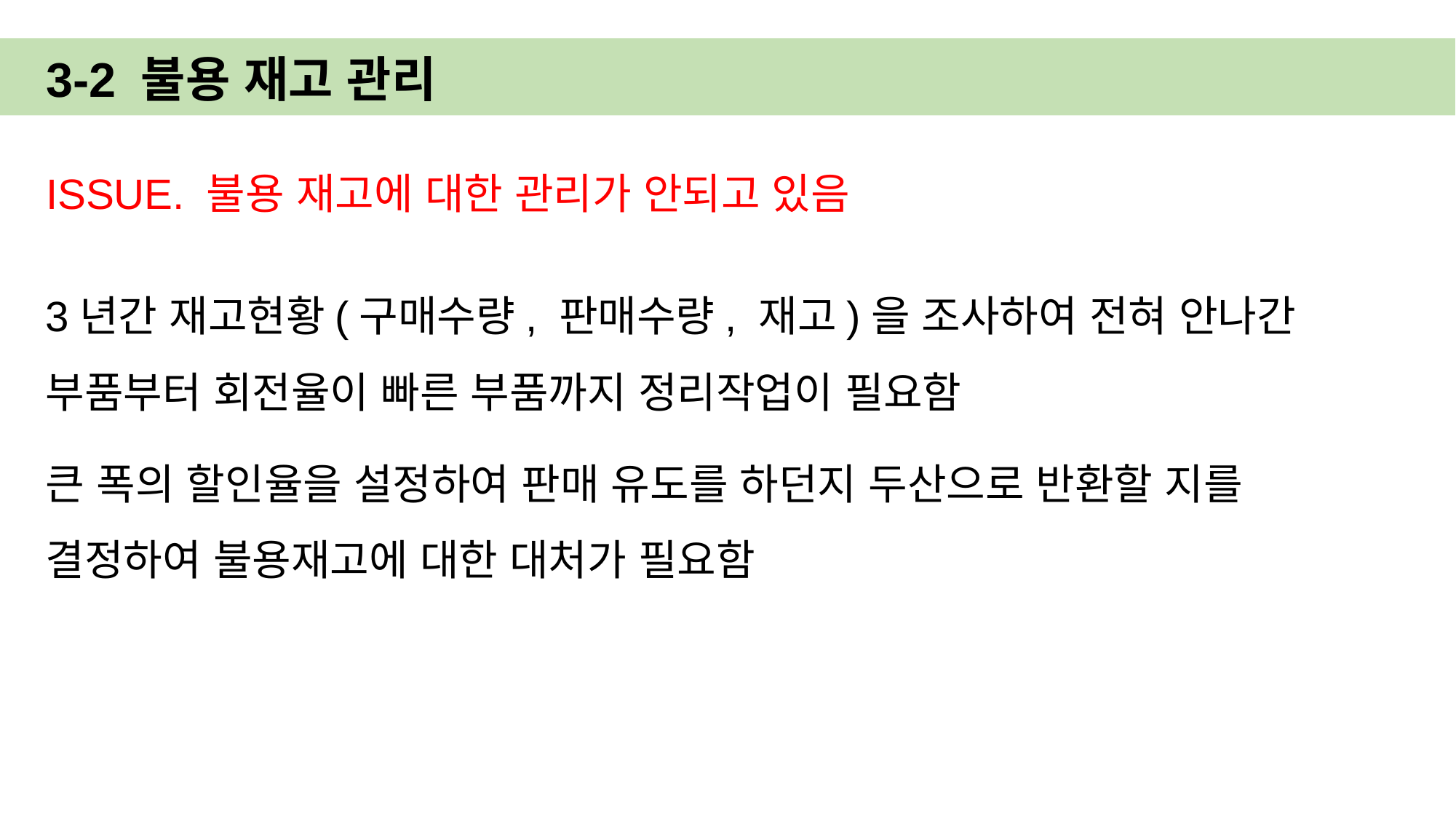

# 3-2 불용 재고 관리

ISSUE. 불용 재고에 대한 관리가 안되고 있음
3년간 재고현황(구매수량, 판매수량, 재고)을 조사하여 전혀 안나간 부품부터 회전율이 빠른 부품까지 정리작업이 필요함
큰 폭의 할인율을 설정하여 판매 유도를 하던지 두산으로 반환할 지를 결정하여 불용재고에 대한 대처가 필요함